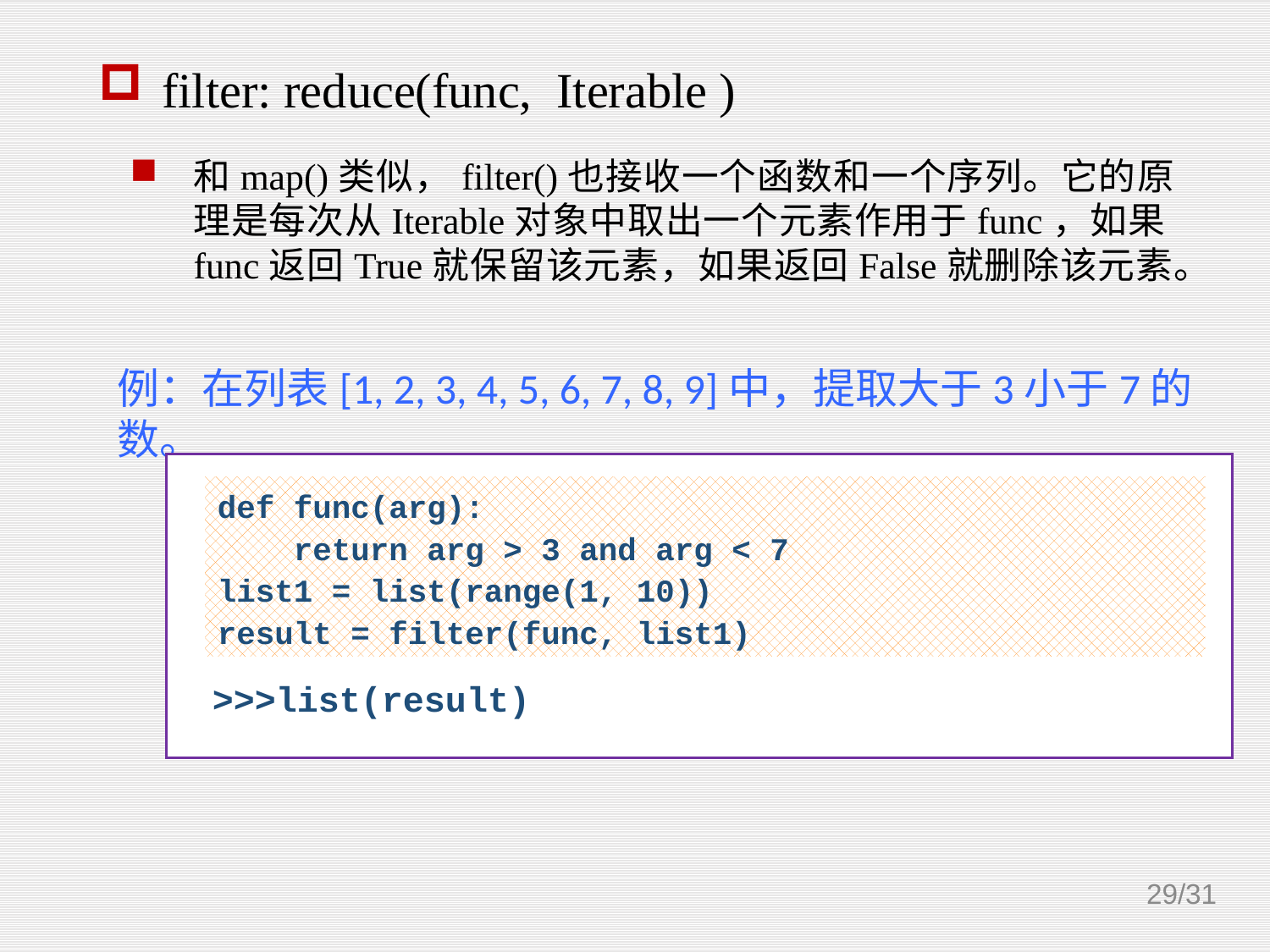

filter: reduce(func,  Iterable )
和map()类似，filter()也接收一个函数和一个序列。它的原理是每次从Iterable对象中取出一个元素作用于func，如果func返回True就保留该元素，如果返回False就删除该元素。
例：在列表[1, 2, 3, 4, 5, 6, 7, 8, 9]中，提取大于3小于7的数。

def func(arg):
    return arg > 3 and arg < 7
list1 = list(range(1, 10))
result = filter(func, list1)
>>>list(result)